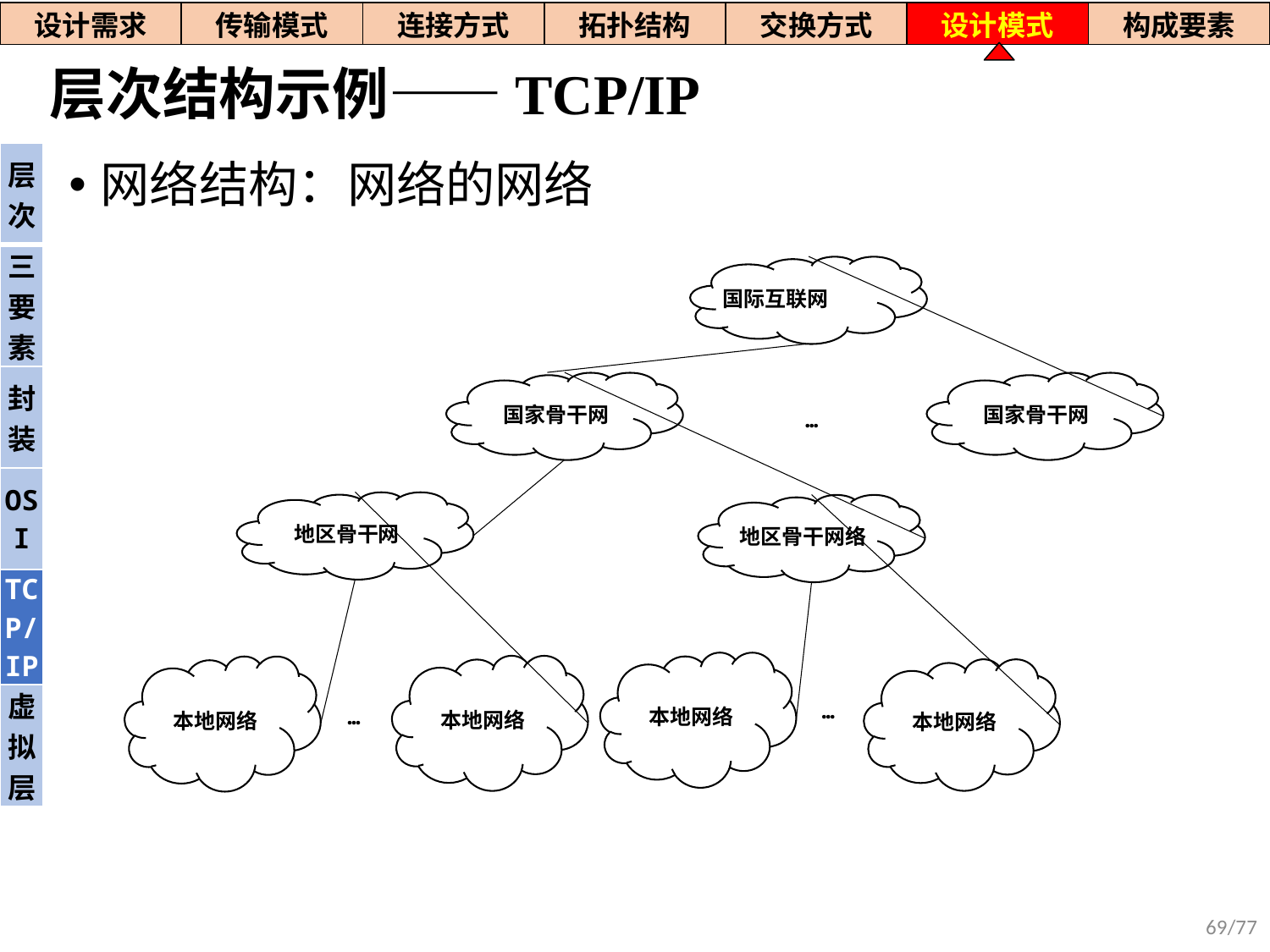

| 设计需求 | 传输模式 | 连接方式 | 拓扑结构 | 交换方式 | 设计模式 | 构成要素 |
| --- | --- | --- | --- | --- | --- | --- |

# 层次结构示例——TCP/IP
| 层次 |
| --- |
| 三要素 |
| 封装 |
| OSI |
| TCP/IP |
| 虚拟层 |
网络结构：网络的网络

国际互联网
国家骨干网
国家骨干网
…
地区骨干网
地区骨干网络
本地网络
本地网络
本地网络
本地网络
…
…
69/77